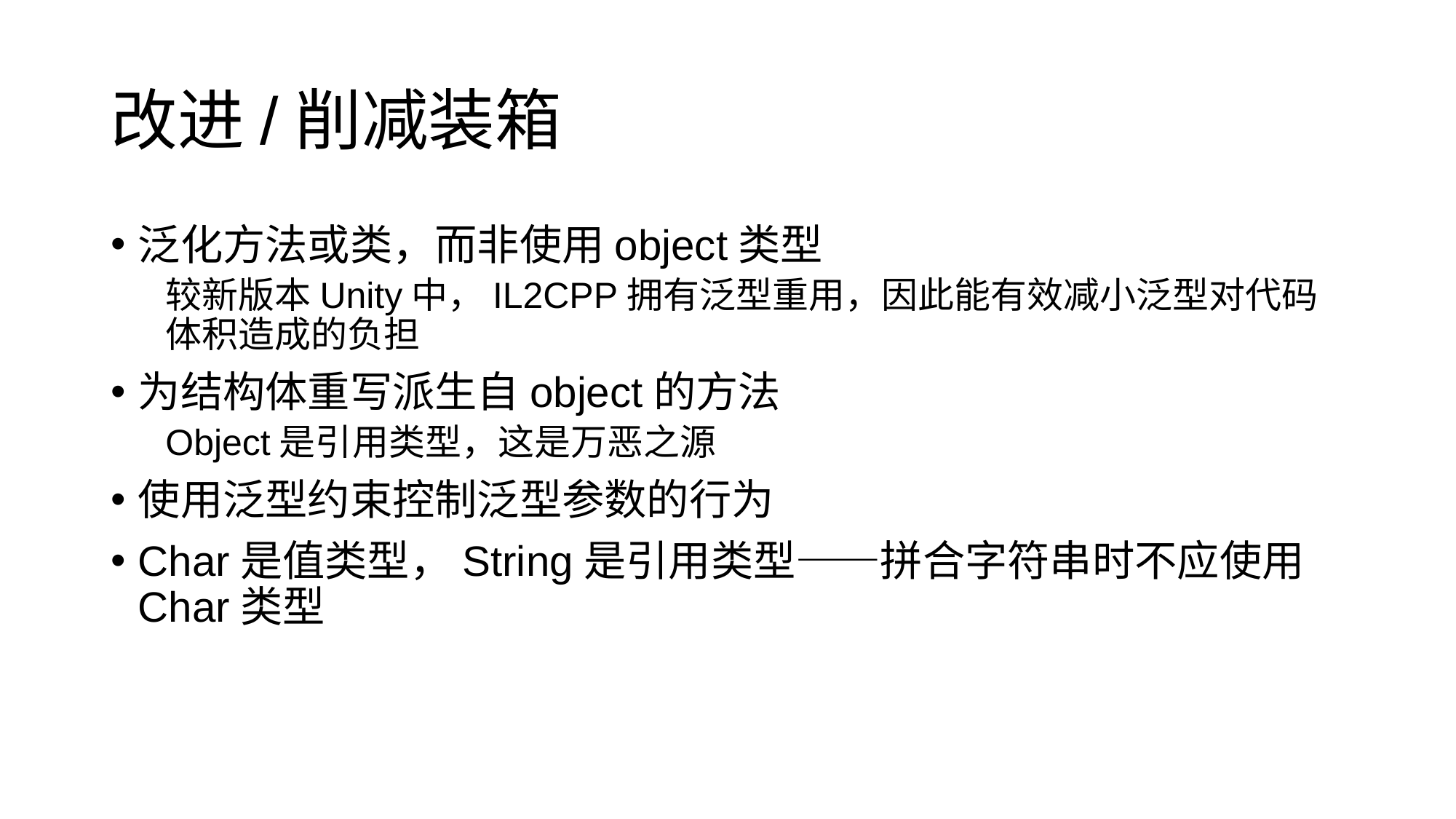

# 改进/削减装箱
泛化方法或类，而非使用object类型
较新版本Unity中，IL2CPP拥有泛型重用，因此能有效减小泛型对代码体积造成的负担
为结构体重写派生自object的方法
Object是引用类型，这是万恶之源
使用泛型约束控制泛型参数的行为
Char是值类型，String是引用类型——拼合字符串时不应使用Char类型